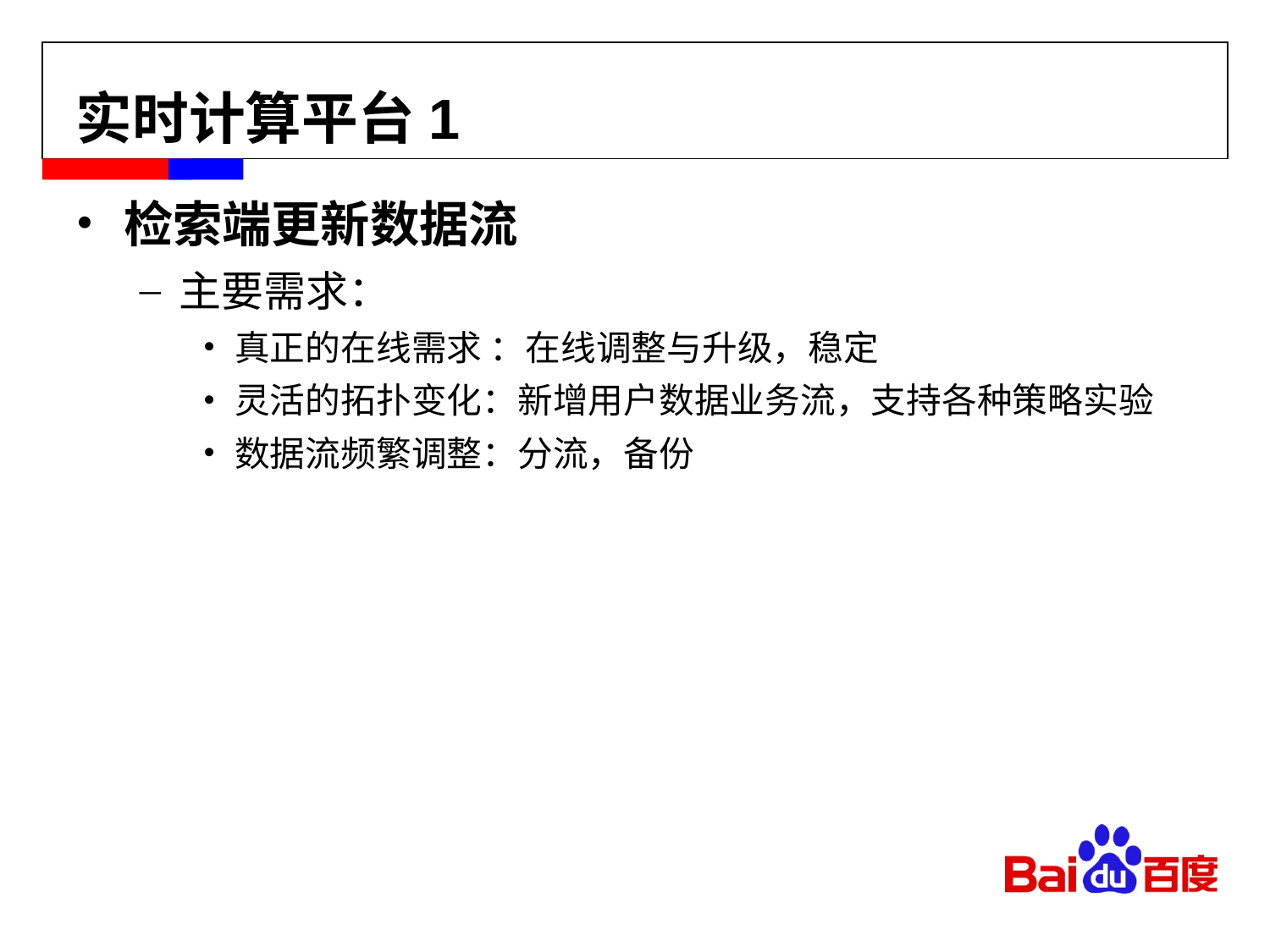

# 实时计算平台1
检索端更新数据流
主要需求：
真正的在线需求 ：在线调整与升级，稳定
灵活的拓扑变化：新增用户数据业务流，支持各种策略实验
数据流频繁调整：分流，备份